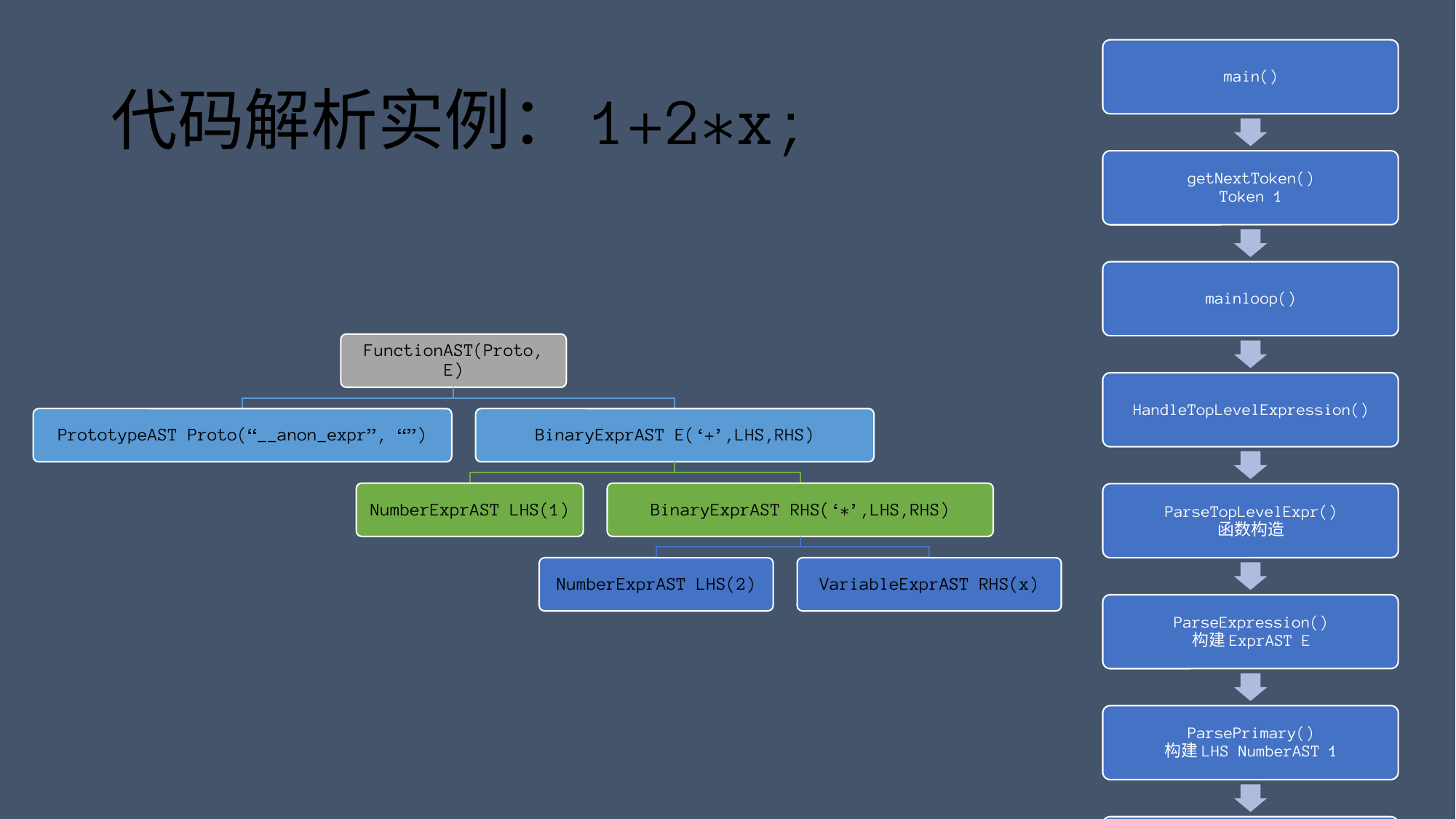

main()

getNextToken()
Token 1

mainloop()

HandleTopLevelExpression()

ParseTopLevelExpr()
函数构造

ParseExpression()
构建ExprAST E

ParsePrimary()
构建LHS NumberAST 1

ParseBinOpRHS()
构造RHS

ParsePrimary()
构建RHS NumberAST 2

ParseBinOpRHS()
构造BinaryExprAST RHS

ParsePrimary()
构建RHS

ParseIdentifierExpr()
构建VariableExprAST x

返回上层函数
构建BinaryExprAST RHS(‘*’,2,x)

返回上层函数
构建BinaryExprAST E(‘+’,LHS,RHS)

返回ParseTopLevelExpr
构建PrototypeAST

构建FunctionAST
# 代码解析实例：1+2*x;
FunctionAST(Proto, E)
PrototypeAST Proto(“__anon_expr”, “”)
BinaryExprAST E(‘+’,LHS,RHS)
NumberExprAST LHS(1)
BinaryExprAST RHS(‘*’,LHS,RHS)
NumberExprAST LHS(2)
VariableExprAST RHS(x)